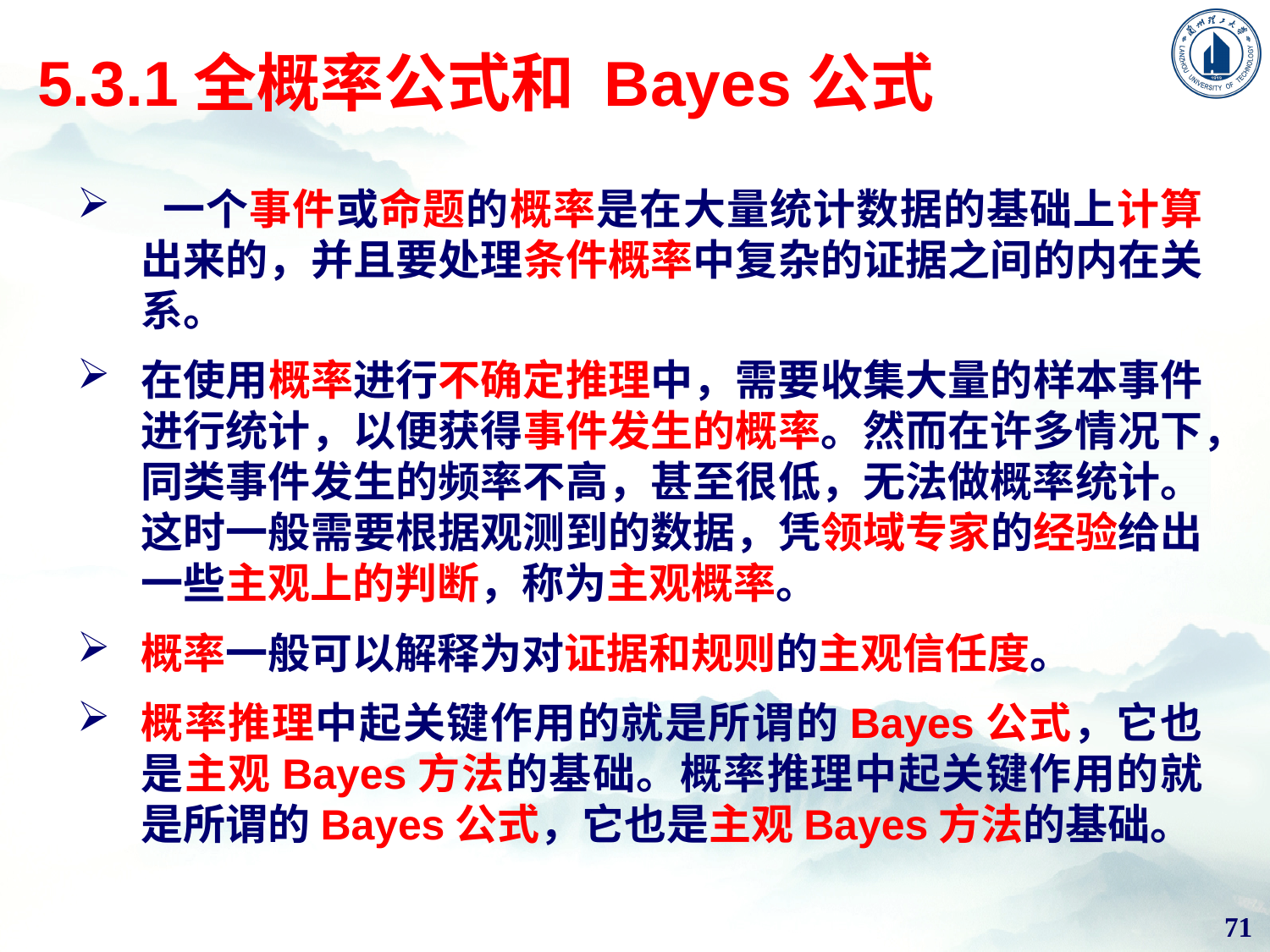

# 5.3.1全概率公式和 Bayes公式
 一个事件或命题的概率是在大量统计数据的基础上计算出来的，并且要处理条件概率中复杂的证据之间的内在关系。
在使用概率进行不确定推理中，需要收集大量的样本事件进行统计，以便获得事件发生的概率。然而在许多情况下，同类事件发生的频率不高，甚至很低，无法做概率统计。这时一般需要根据观测到的数据，凭领域专家的经验给出一些主观上的判断，称为主观概率。
概率一般可以解释为对证据和规则的主观信任度。
概率推理中起关键作用的就是所谓的Bayes公式，它也是主观Bayes方法的基础。概率推理中起关键作用的就是所谓的Bayes公式，它也是主观Bayes方法的基础。

71